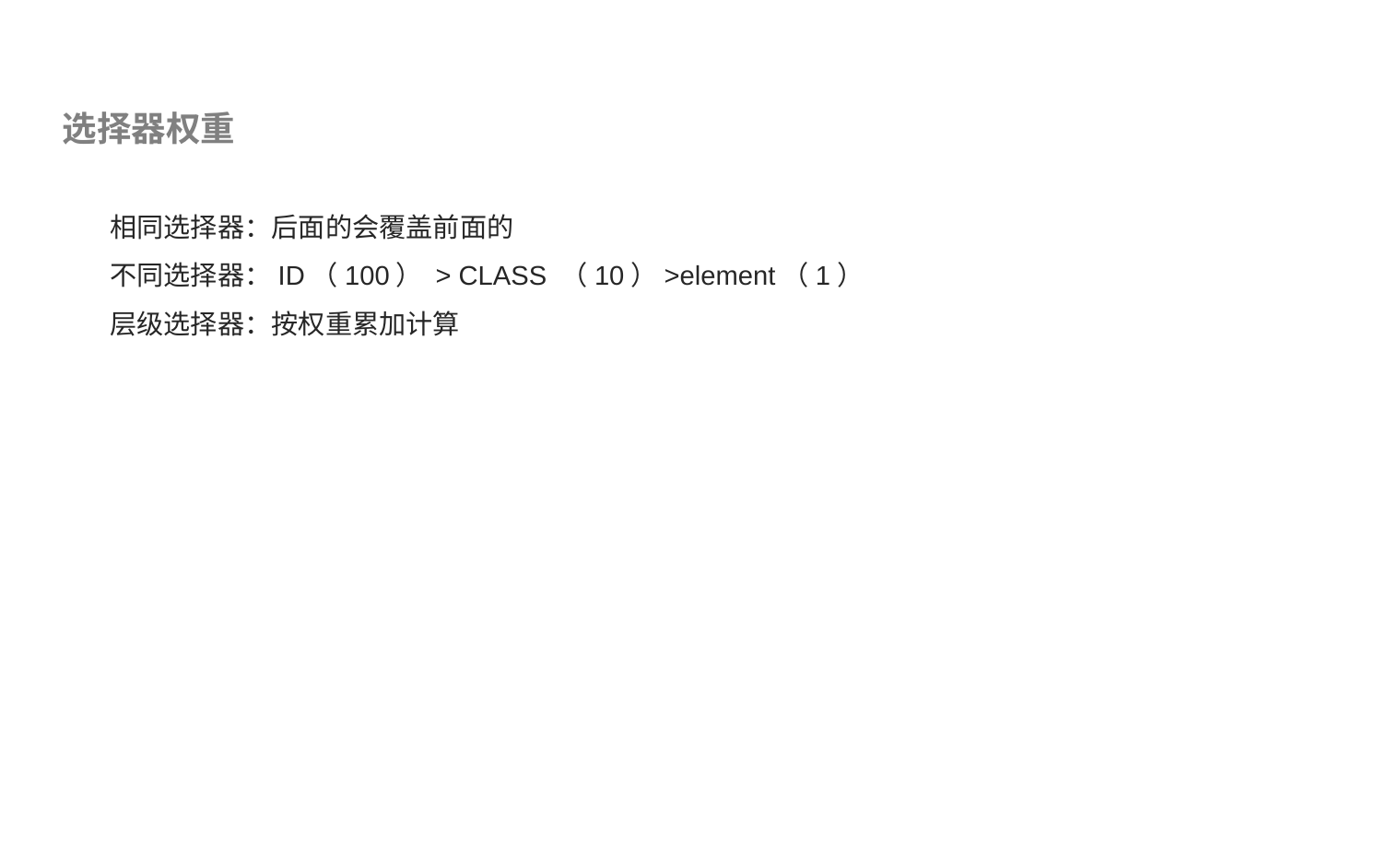

选择器权重
相同选择器：后面的会覆盖前面的
不同选择器：ID（100） > CLASS （10）>element（1）
层级选择器：按权重累加计算